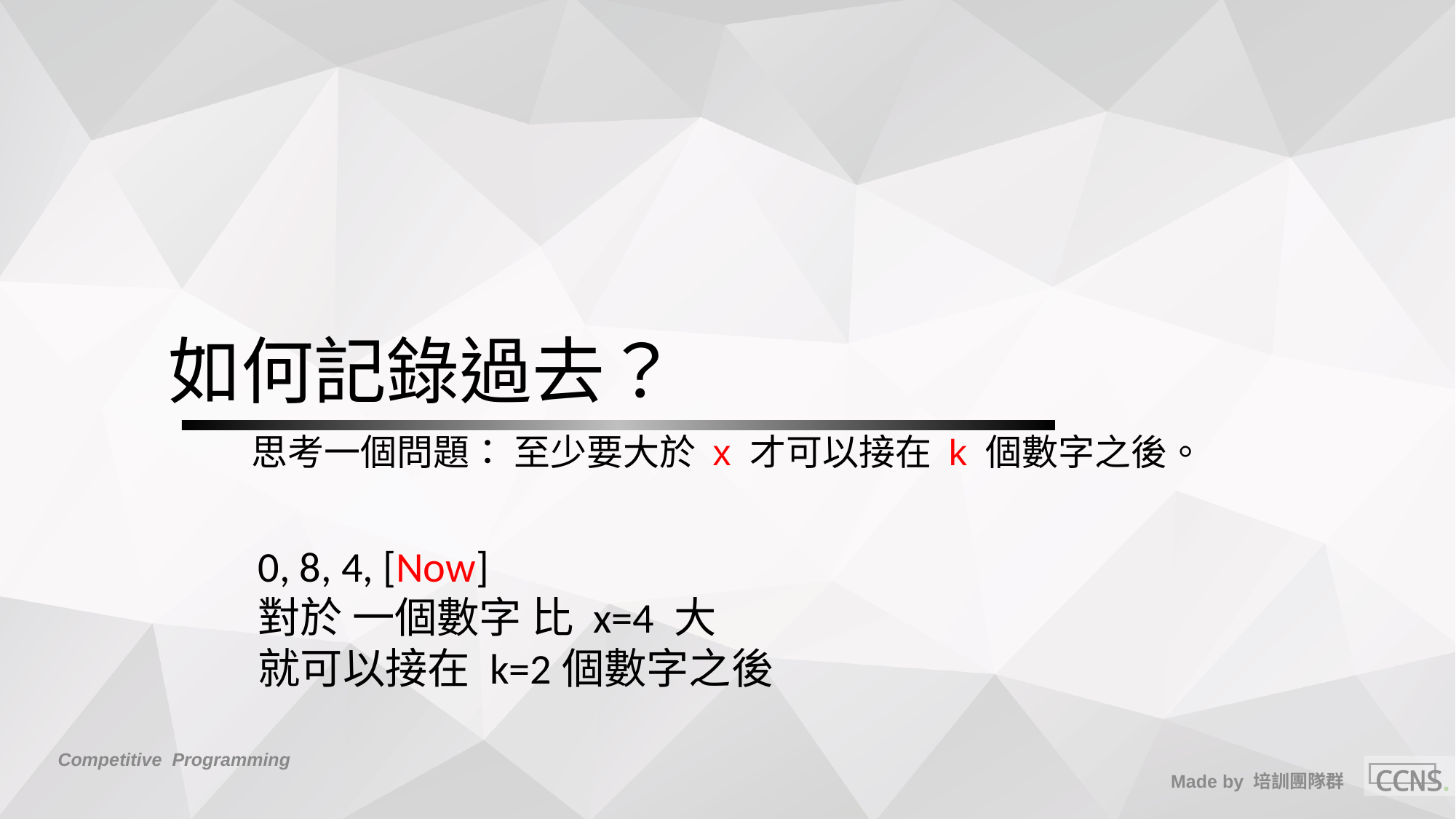

# 如何記錄過去？
思考一個問題： 至少要大於 x 才可以接在 k 個數字之後。
0, 8, 4, [Now]
對於 一個數字 比 x=4 大
就可以接在 k=2個數字之後